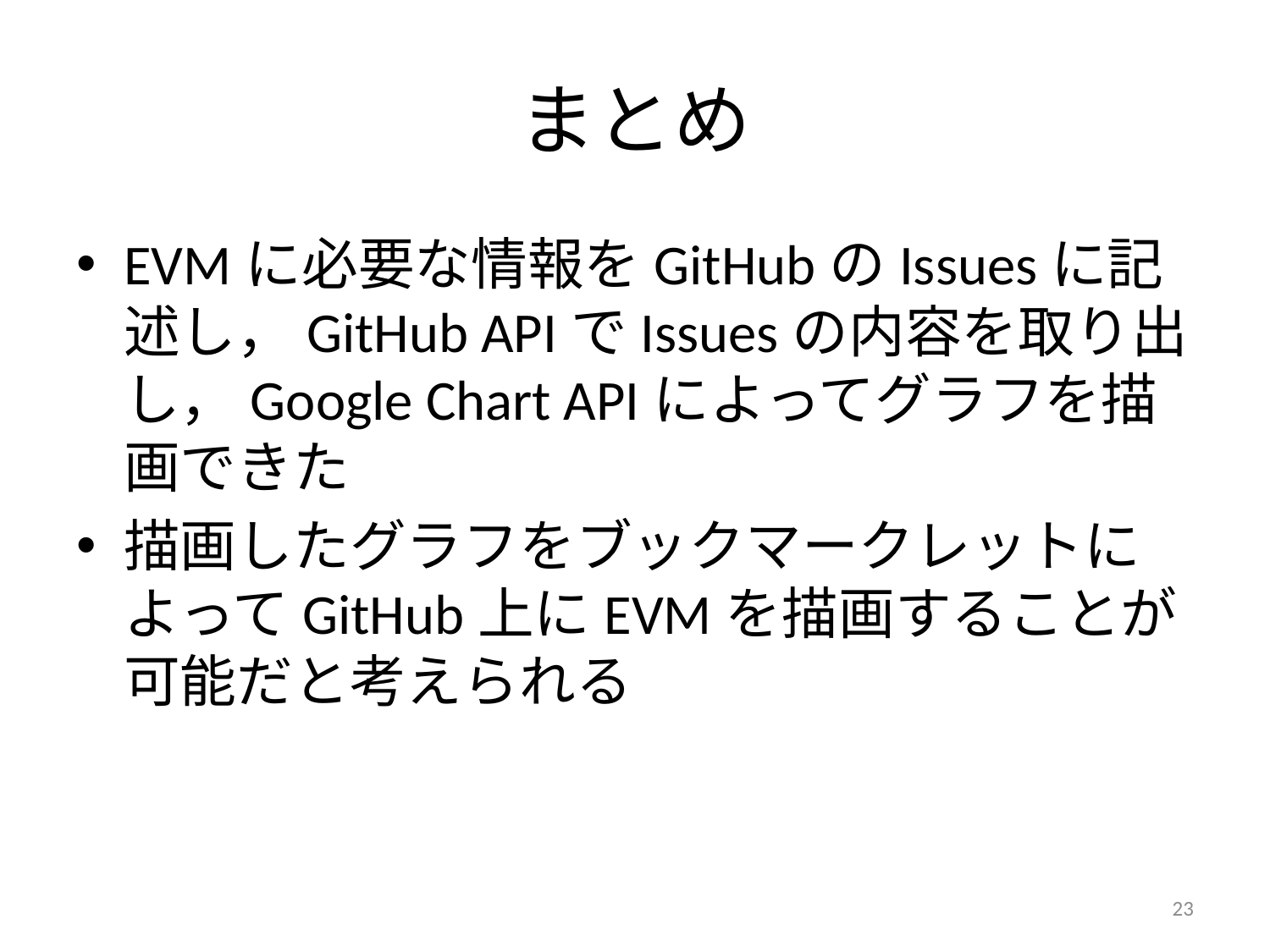

# まとめ
EVMに必要な情報をGitHubのIssuesに記述し，GitHub APIでIssuesの内容を取り出し，Google Chart APIによってグラフを描画できた
描画したグラフをブックマークレットによってGitHub上にEVMを描画することが可能だと考えられる

23